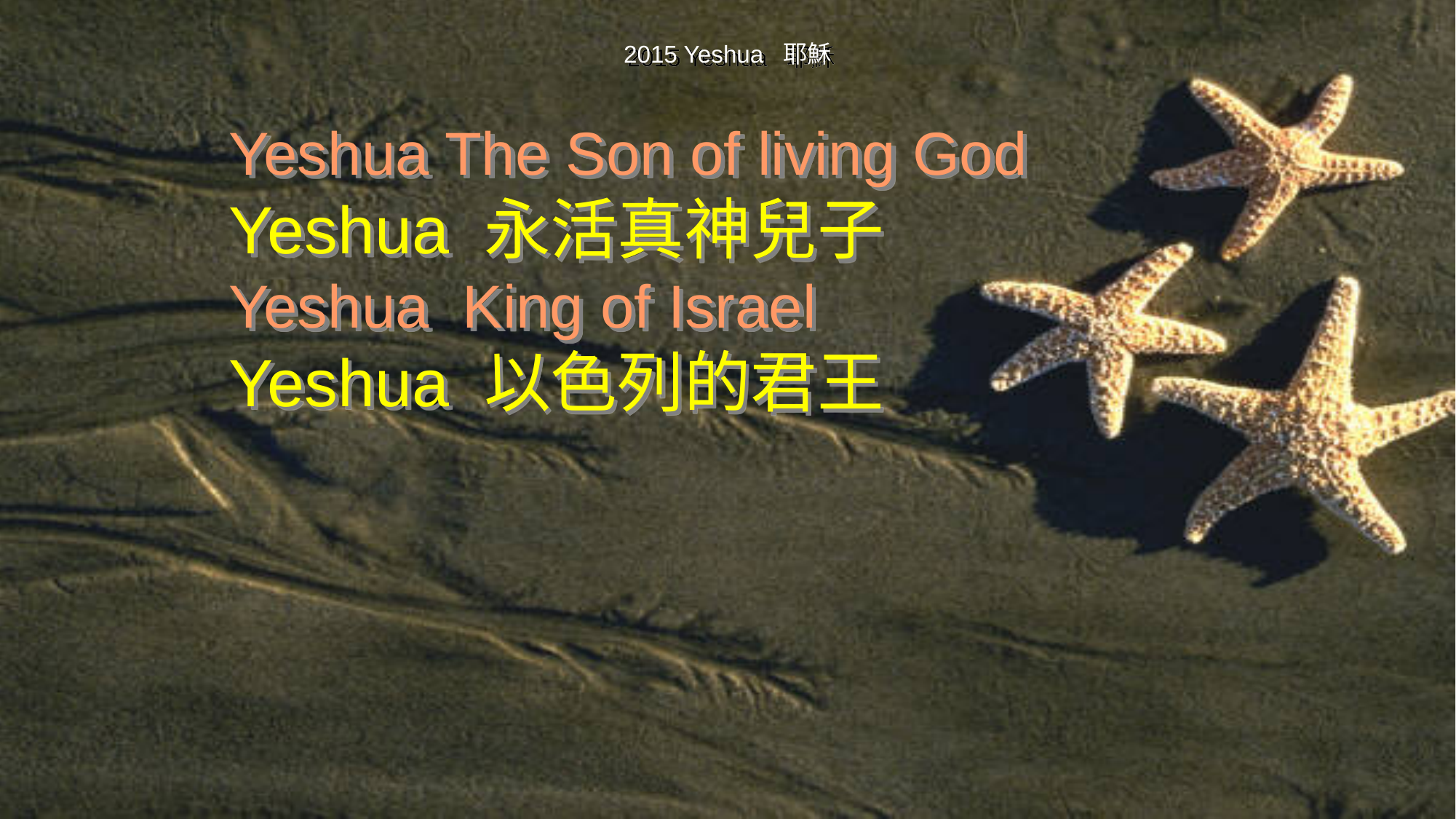

2015 Yeshua  耶穌
Yeshua The Son of living God
Yeshua 永活真神兒子
Yeshua  King of Israel
Yeshua 以色列的君王